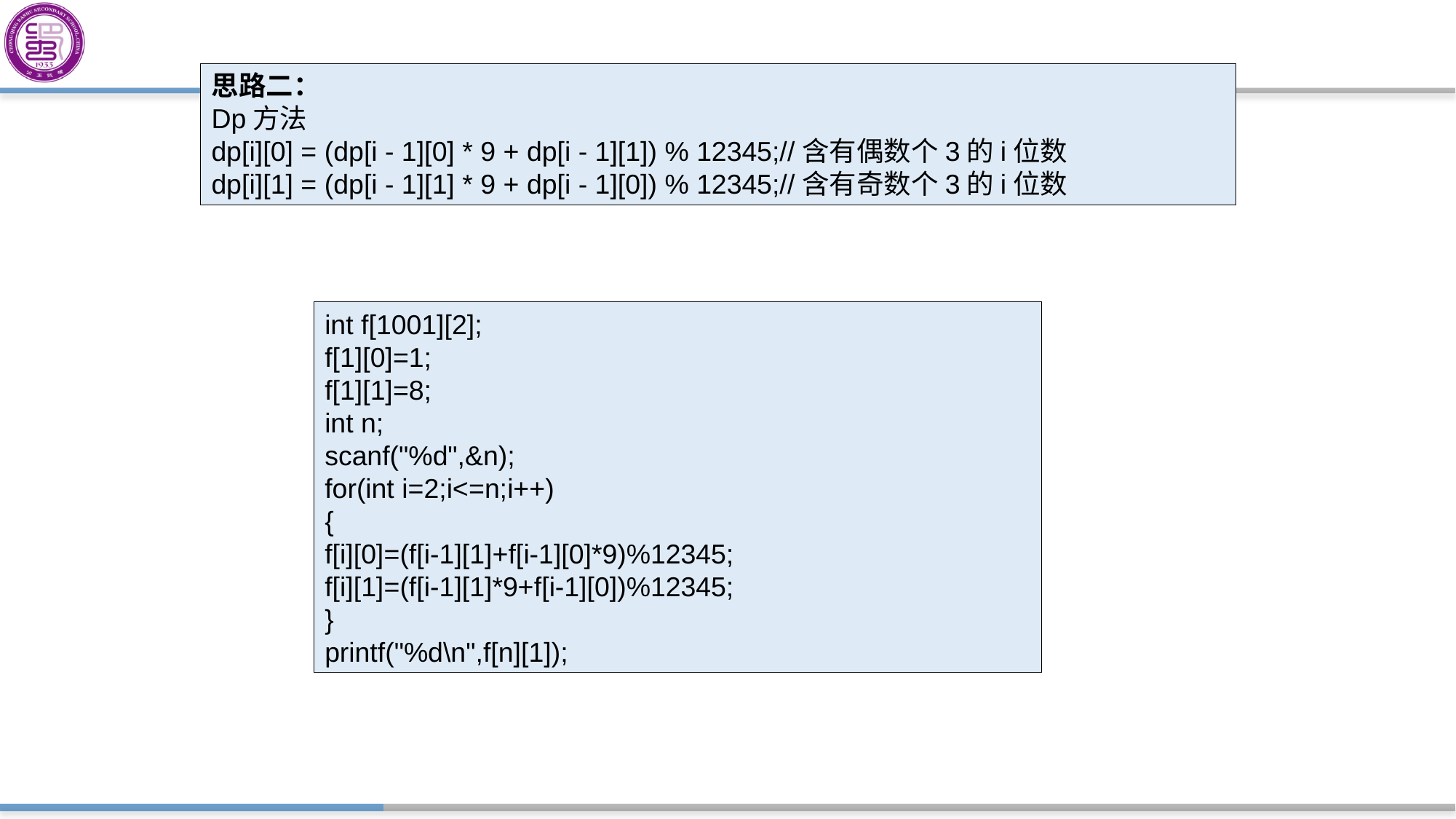

思路二：
Dp方法
dp[i][0] = (dp[i - 1][0] * 9 + dp[i - 1][1]) % 12345;//含有偶数个3的i位数
dp[i][1] = (dp[i - 1][1] * 9 + dp[i - 1][0]) % 12345;//含有奇数个3的i位数
int f[1001][2];
f[1][0]=1;
f[1][1]=8;
int n;
scanf("%d",&n);
for(int i=2;i<=n;i++)
{
f[i][0]=(f[i-1][1]+f[i-1][0]*9)%12345;
f[i][1]=(f[i-1][1]*9+f[i-1][0])%12345;
}
printf("%d\n",f[n][1]);